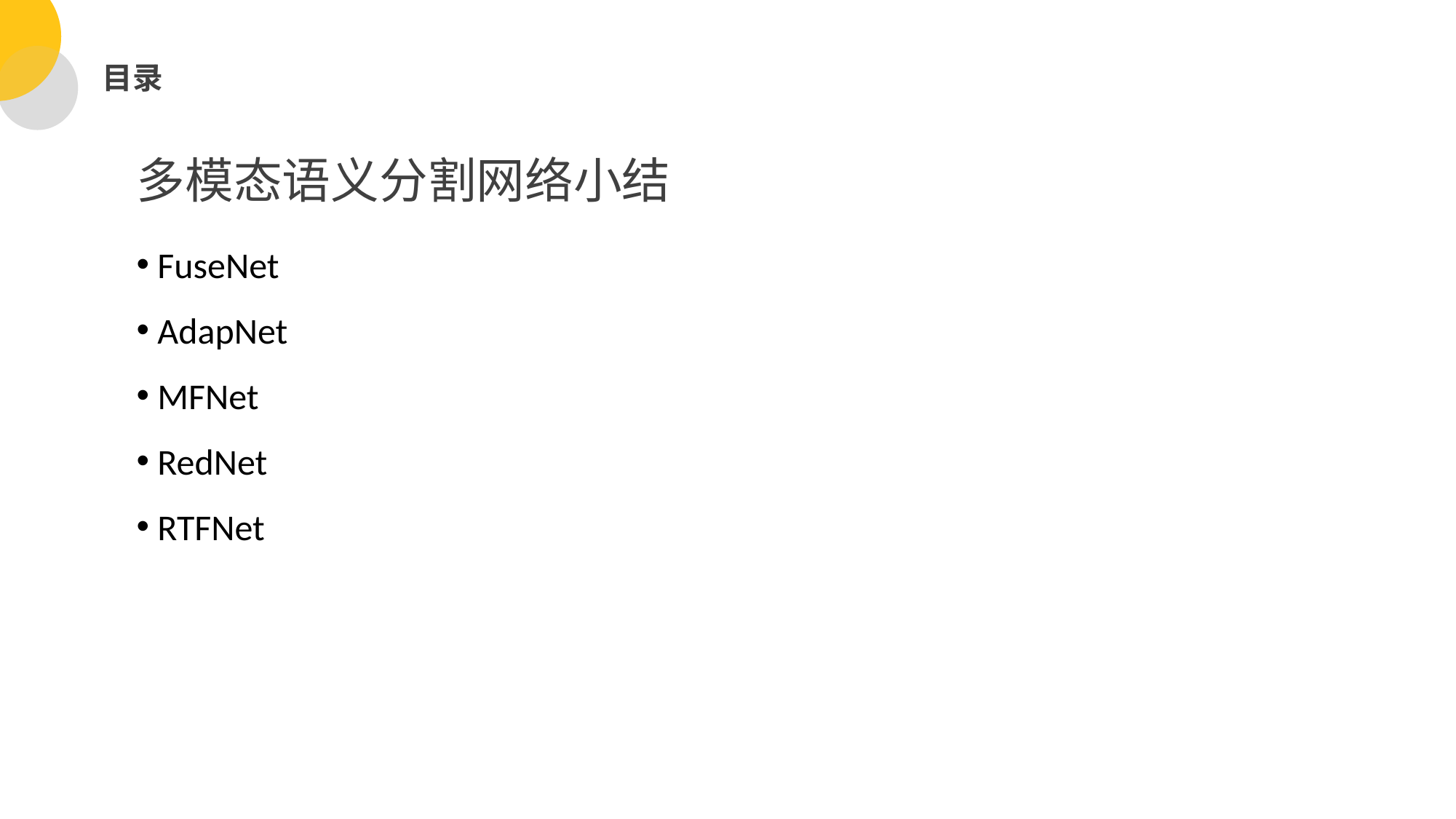

目录
多模态语义分割网络小结
 FuseNet
 AdapNet
 MFNet
 RedNet
 RTFNet